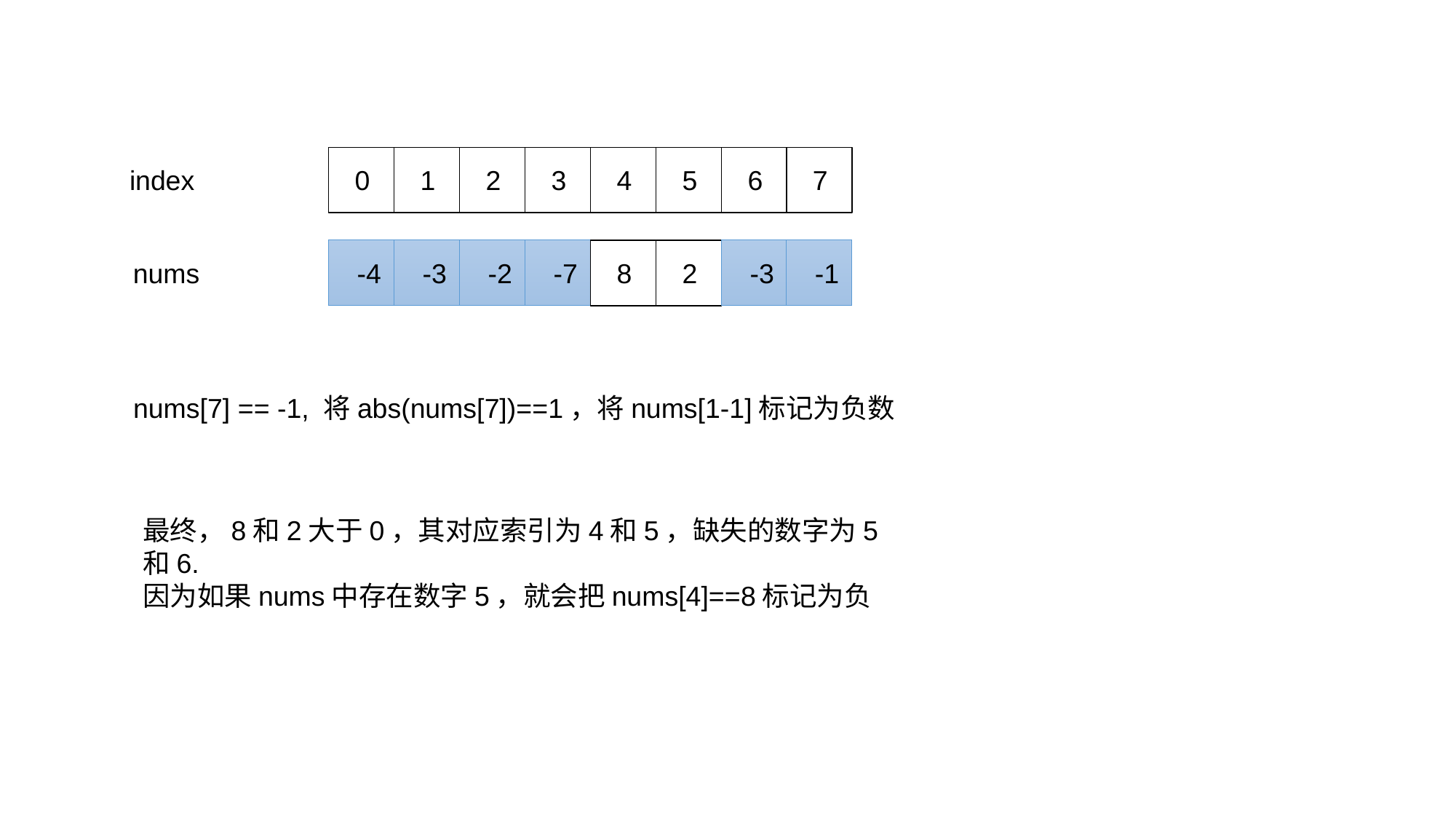

index
0
1
2
3
4
5
6
7

nums
-4
-3
-2
-7
8
2
-3
-1
nums[7] == -1, 将abs(nums[7])==1，将nums[1-1]标记为负数
最终，8和2大于0，其对应索引为4和5，缺失的数字为5和6.
因为如果nums中存在数字5，就会把nums[4]==8标记为负